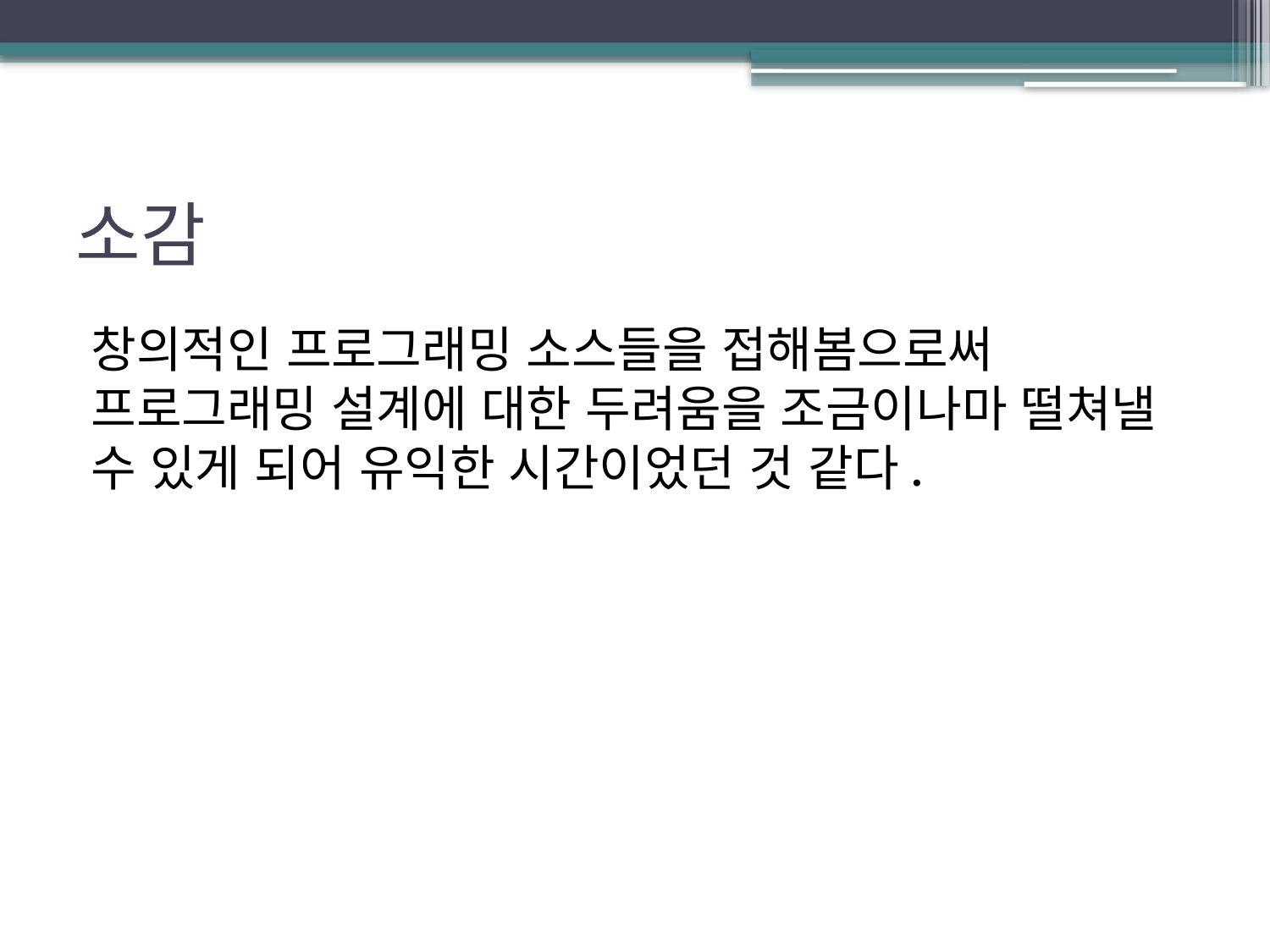

# 소감
창의적인 프로그래밍 소스들을 접해봄으로써 프로그래밍 설계에 대한 두려움을 조금이나마 떨쳐낼 수 있게 되어 유익한 시간이었던 것 같다.